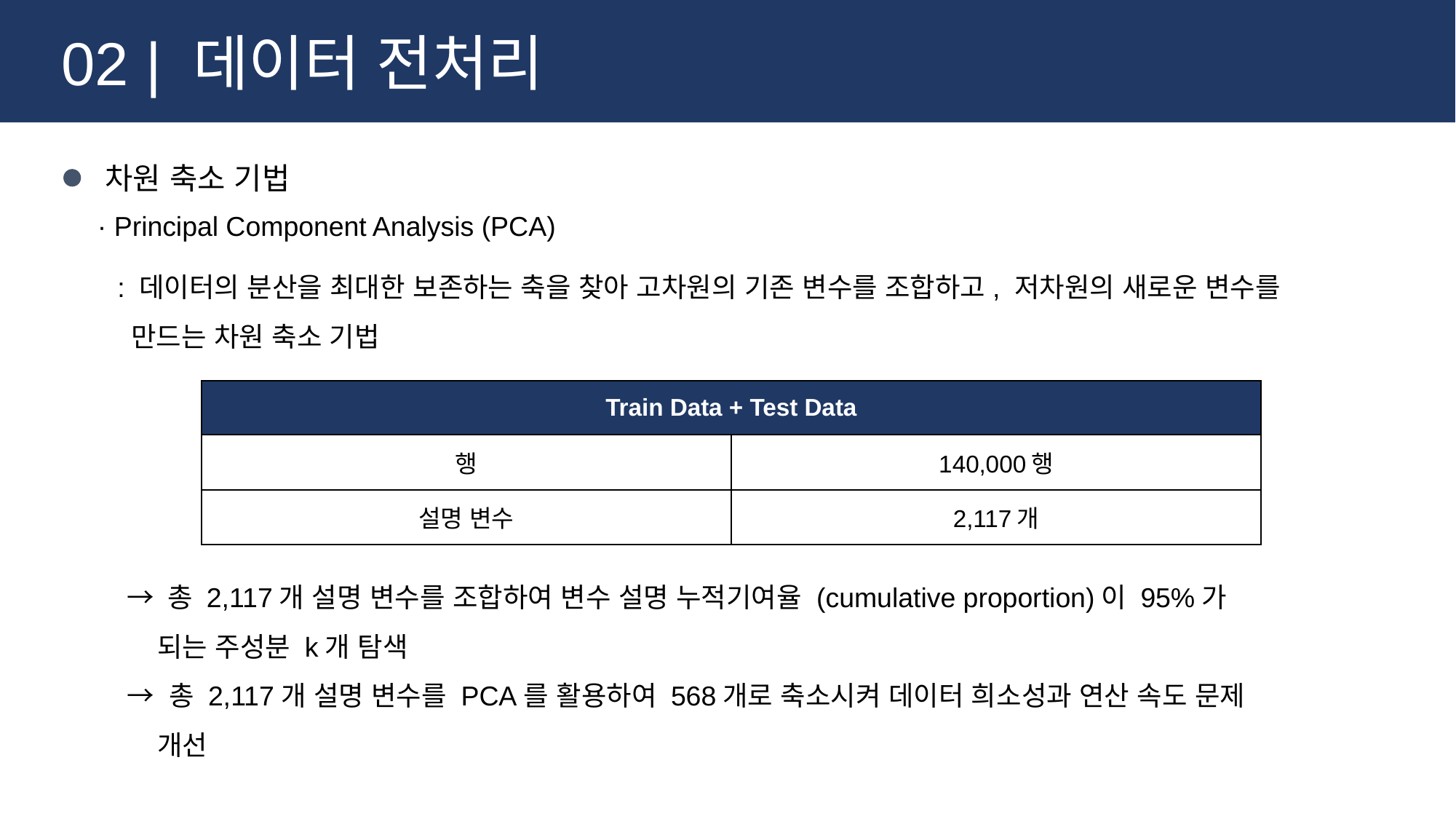

02 | 데이터 전처리
 차원 축소 기법

 · Principal Component Analysis (PCA)
 : 데이터의 분산을 최대한 보존하는 축을 찾아 고차원의 기존 변수를 조합하고, 저차원의 새로운 변수를 만드는 차원 축소 기법
| Train Data + Test Data |  |
| --- | --- |
| 행 | 140,000행 |
| 설명 변수 | 2,117개 |

→ 총 2,117개 설명 변수를 조합하여 변수 설명 누적기여율 (cumulative proportion)이 95%가 되는 주성분 k개 탐색
→ 총 2,117개 설명 변수를 PCA를 활용하여 568개로 축소시켜 데이터 희소성과 연산 속도 문제 개선

14